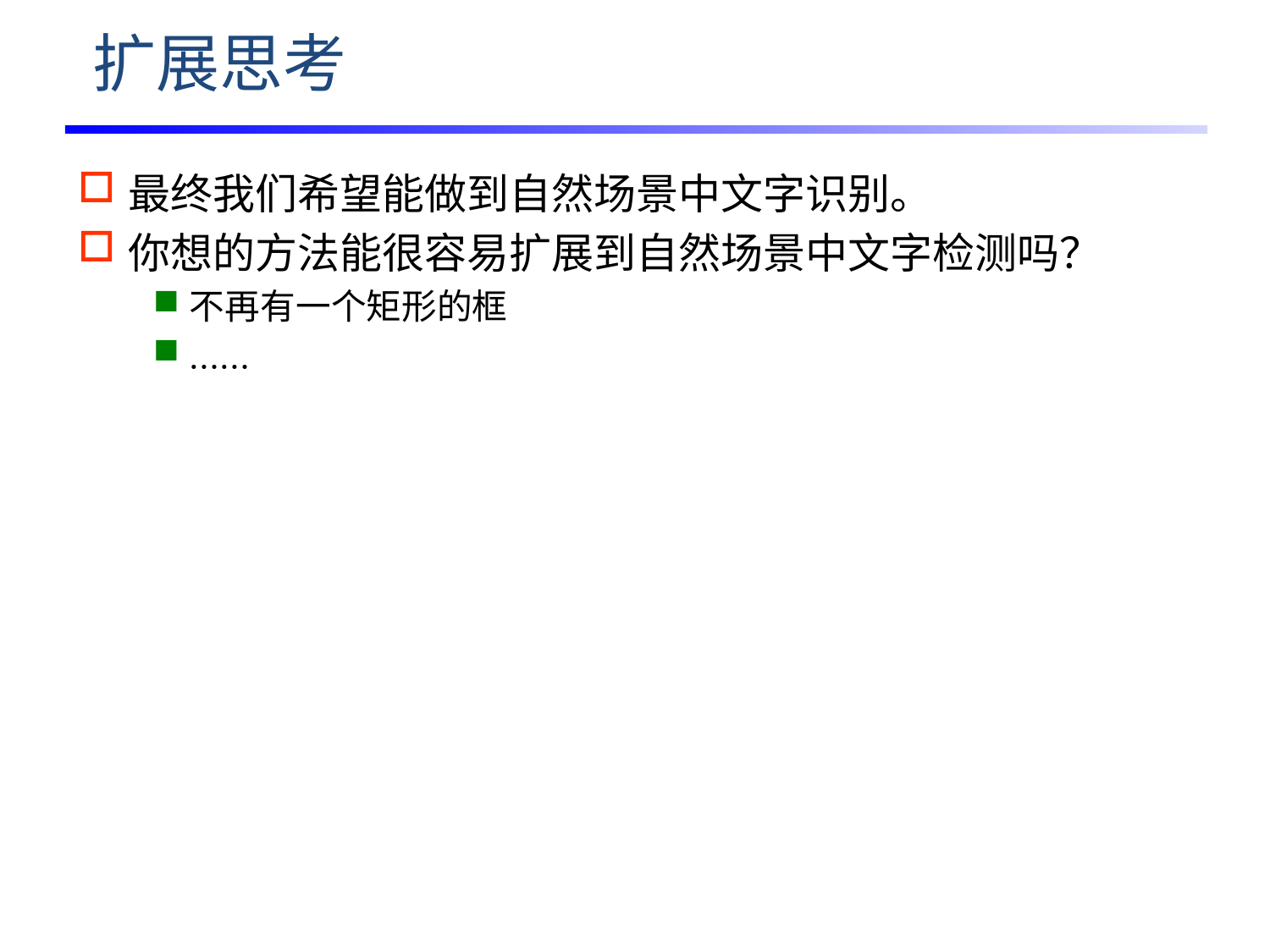

# 扩展思考
最终我们希望能做到自然场景中文字识别。
你想的方法能很容易扩展到自然场景中文字检测吗？
不再有一个矩形的框
……